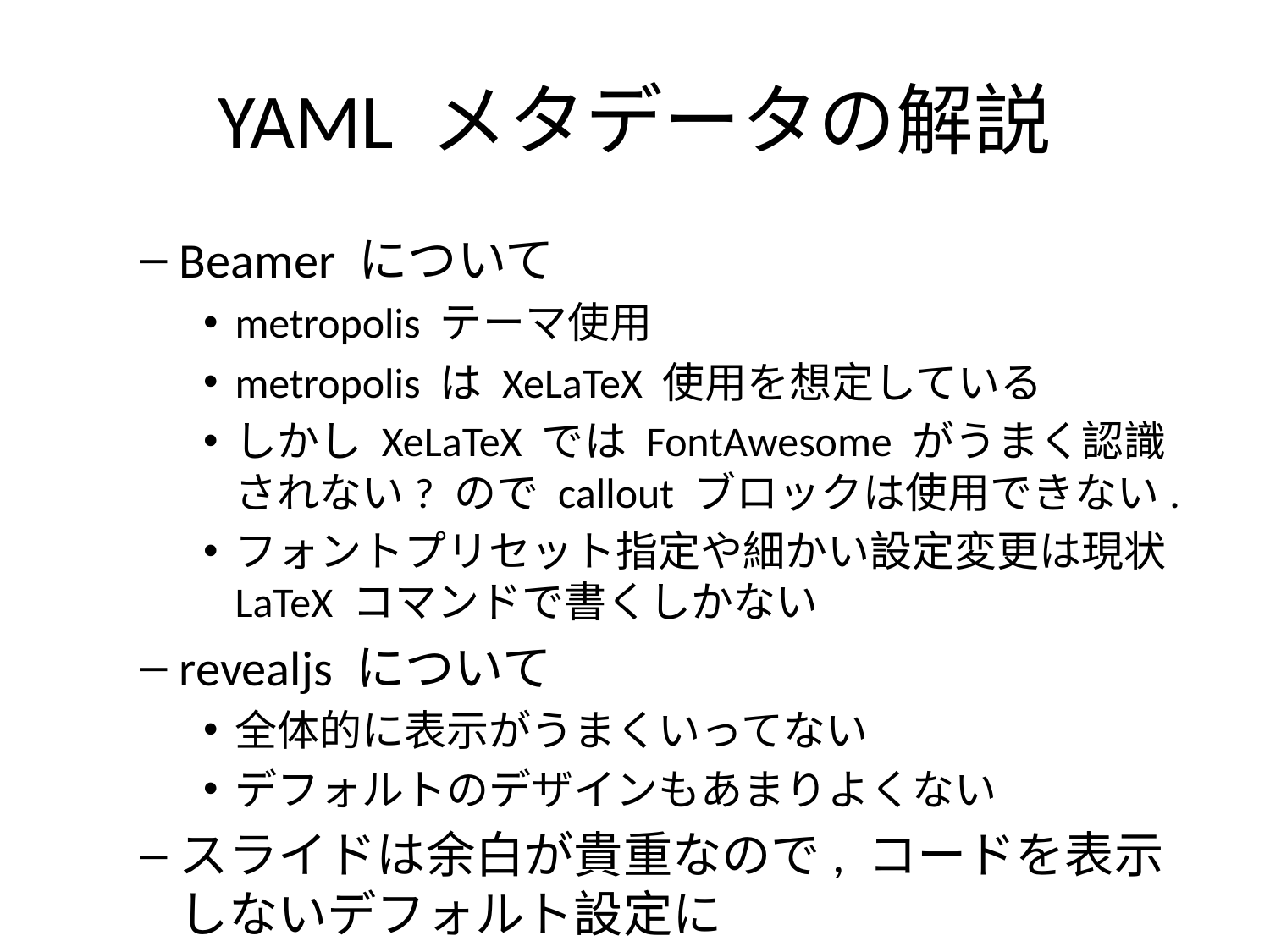

# YAML メタデータの解説
Beamer について
metropolis テーマ使用
metropolis は XeLaTeX 使用を想定している
しかし XeLaTeX では FontAwesome がうまく認識されない? ので callout ブロックは使用できない.
フォントプリセット指定や細かい設定変更は現状 LaTeX コマンドで書くしかない
revealjs について
全体的に表示がうまくいってない
デフォルトのデザインもあまりよくない
スライドは余白が貴重なので, コードを表示しないデフォルト設定に
dev は効果があるのかよくわからん